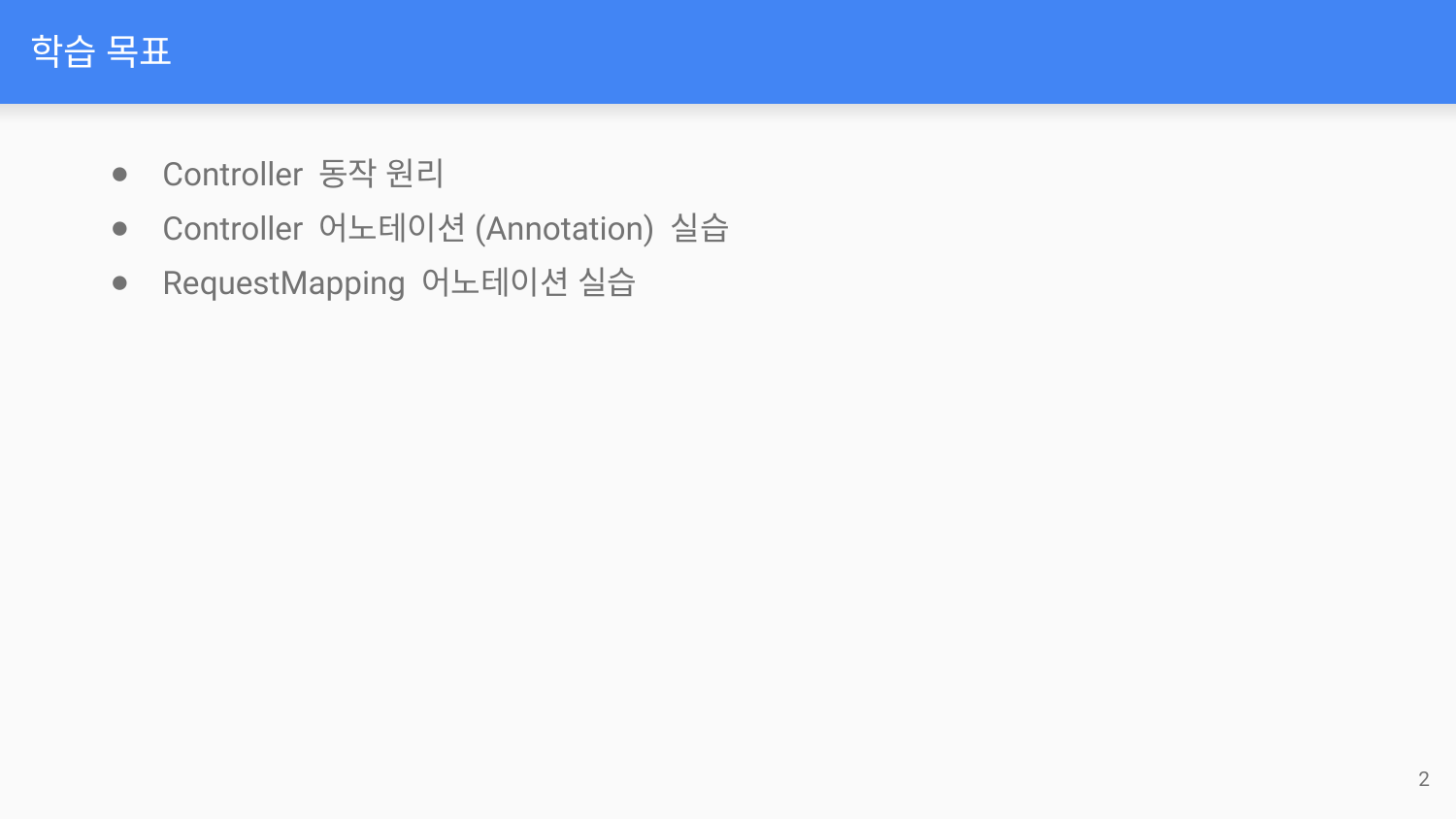

# 학습 목표
Controller 동작 원리
Controller 어노테이션(Annotation) 실습
RequestMapping 어노테이션 실습

2